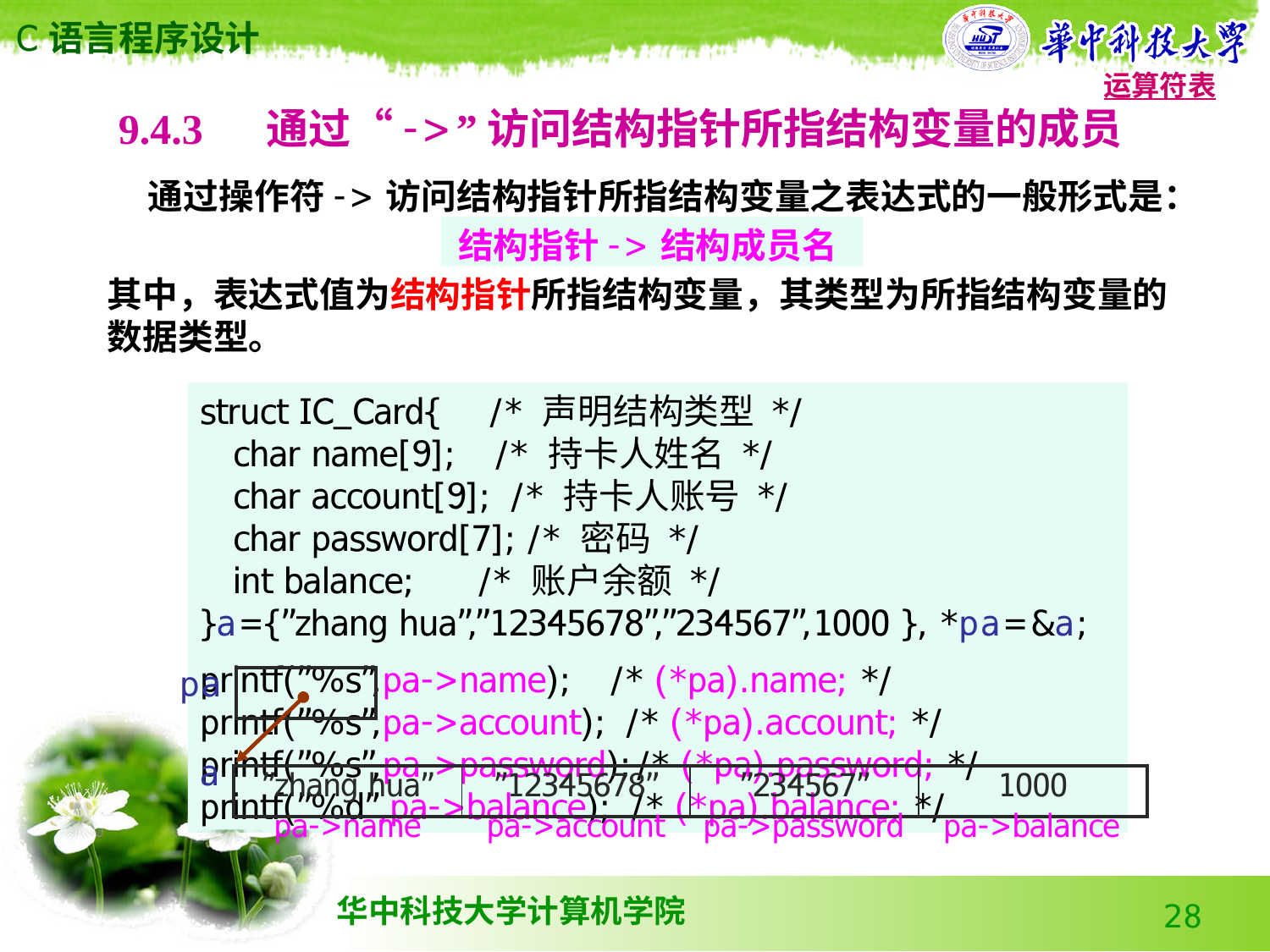

运算符表
9.4.3 　通过“->”访问结构指针所指结构变量的成员
    通过操作符->访问结构指针所指结构变量之表达式的一般形式是：
结构指针->结构成员名
其中，表达式值为结构指针所指结构变量，其类型为所指结构变量的数据类型。

struct IC_Card{     /* 声明结构类型 */
   char name[9];    /* 持卡人姓名 */
   char account[9];  /* 持卡人账号 */
   char password[7]; /* 密码 */
   int balance;       /* 账户余额 */
}a={”zhang hua”,”12345678”,”234567”,1000 }, *pa=&a;
printf(”%s”,pa->name);    /* (*pa).name; */
printf(”%s”,pa->account);  /* (*pa).account; */
printf(”%s”,pa->password); /* (*pa).password; */
printf(”%d”,pa->balance);  /* (*pa).balance; */

pa
|  |
| --- |

a
| ”zhang hua” | ”12345678” | ”234567” | 1000 |
| --- | --- | --- | --- |
| pa->name | pa->account | pa->password | pa->balance |
| --- | --- | --- | --- |
28